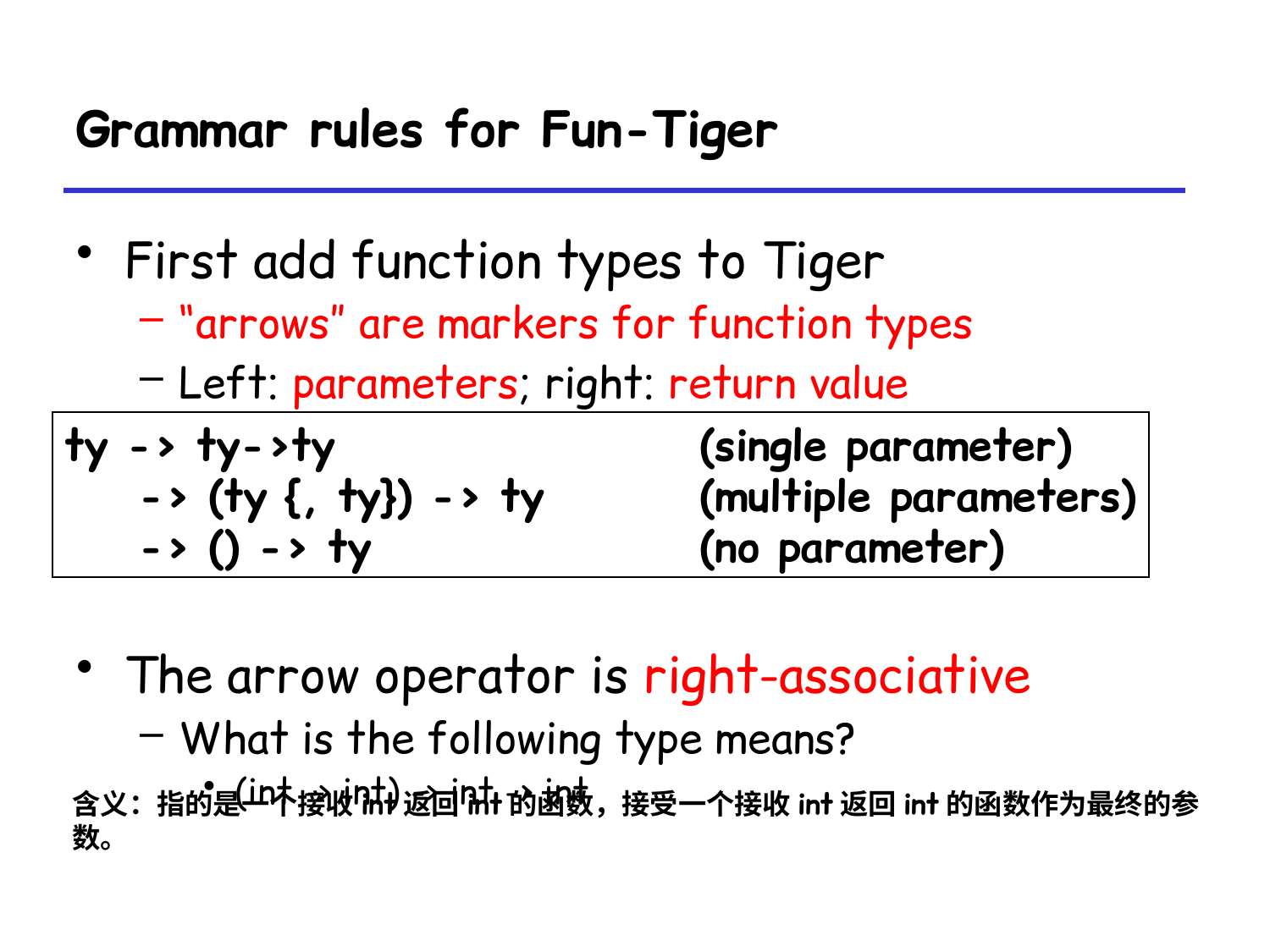

# Grammar rules for Fun-Tiger
First add function types to Tiger
“arrows” are markers for function types
Left: parameters; right: return value

The arrow operator is right-associative
What is the following type means?
(int -> int) -> int -> int
ty -> ty->ty			(single parameter)
    -> (ty {, ty}) -> ty		(multiple parameters)
    -> () -> ty			(no parameter)
含义：指的是一个接收int返回int的函数，接受一个接收int返回int的函数作为最终的参数。
2